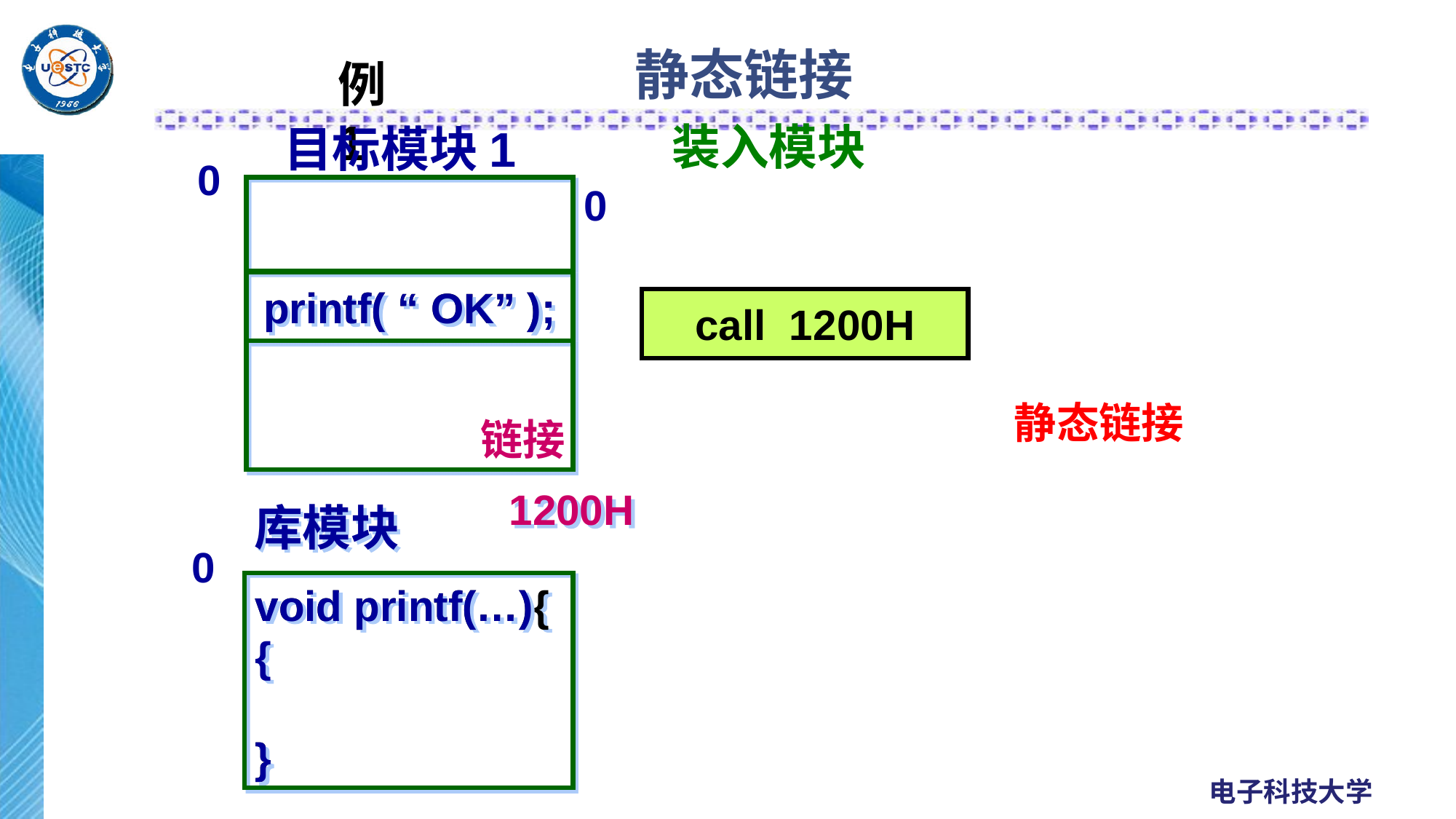

# 静态链接
例1
装入模块
目标模块1
0
0

printf( “ OK” );
printf( “ OK” );
call  1200H

静态链接
链接
1200H
库模块
0
void printf(…){

}
void printf(…)
{

}